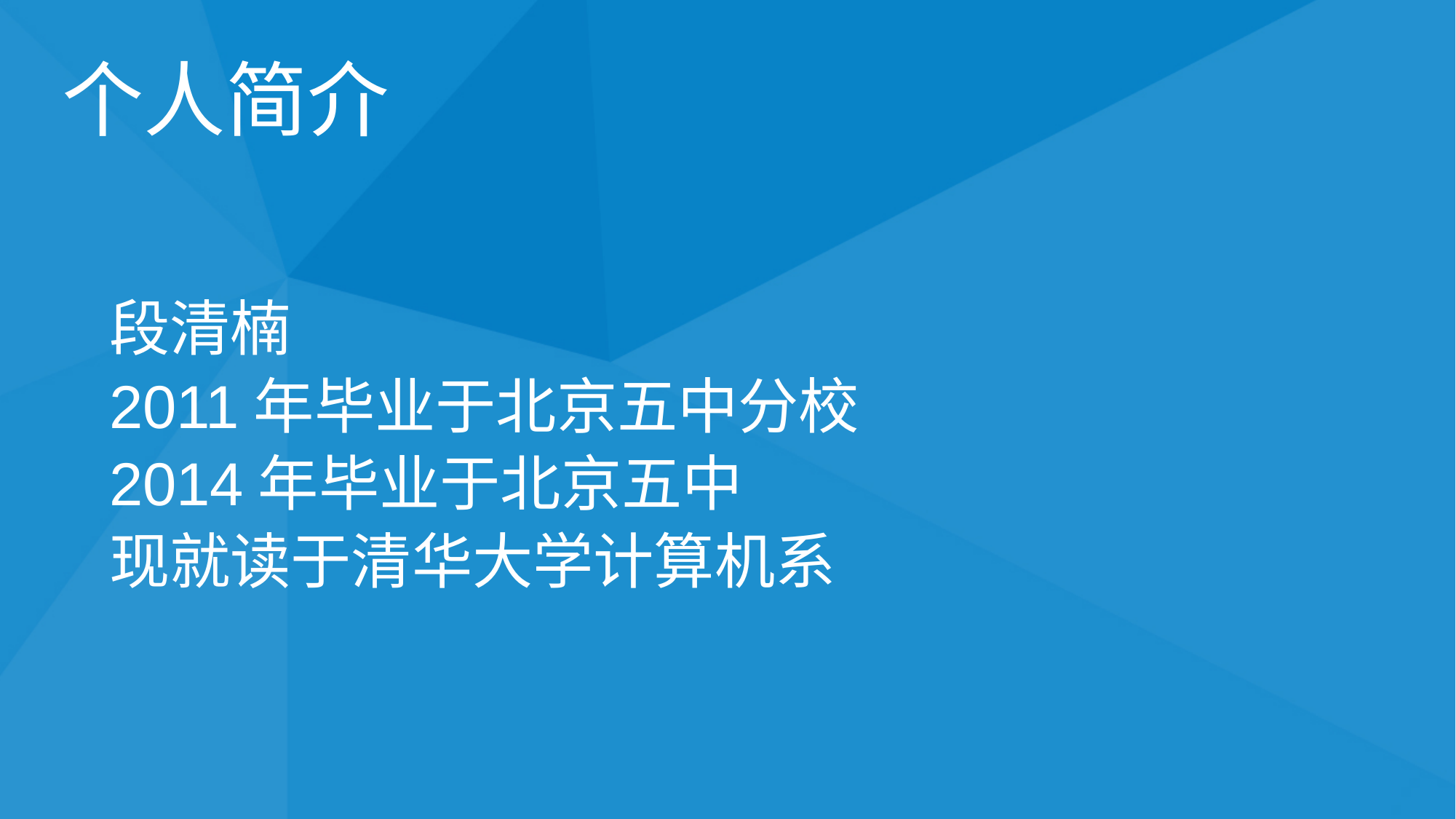

# 个人简介
段清楠
2011年毕业于北京五中分校
2014年毕业于北京五中
现就读于清华大学计算机系